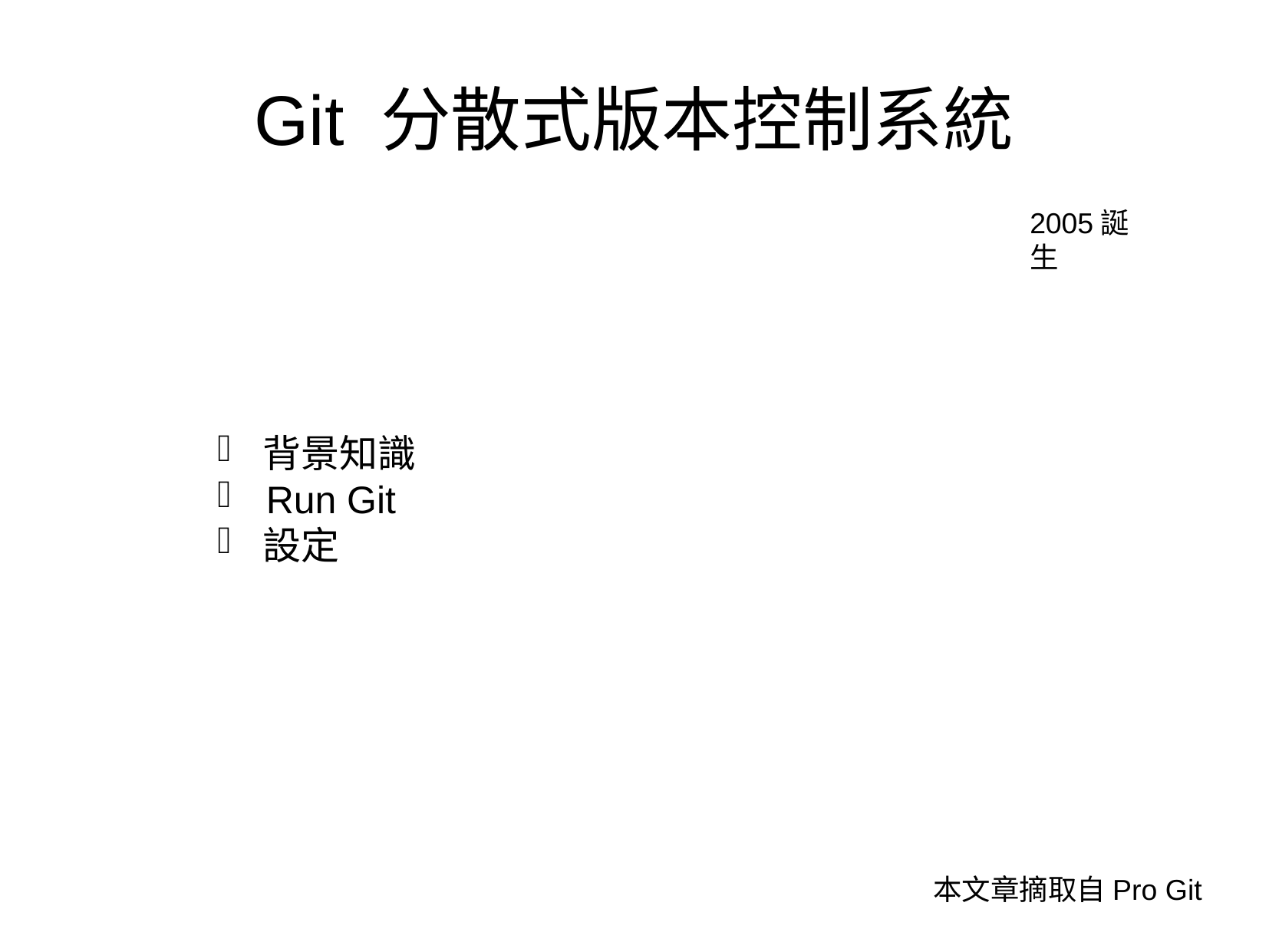

Git 分散式版本控制系統
2005誕生
 背景知識
  Run Git
 設定
本文章摘取自Pro Git